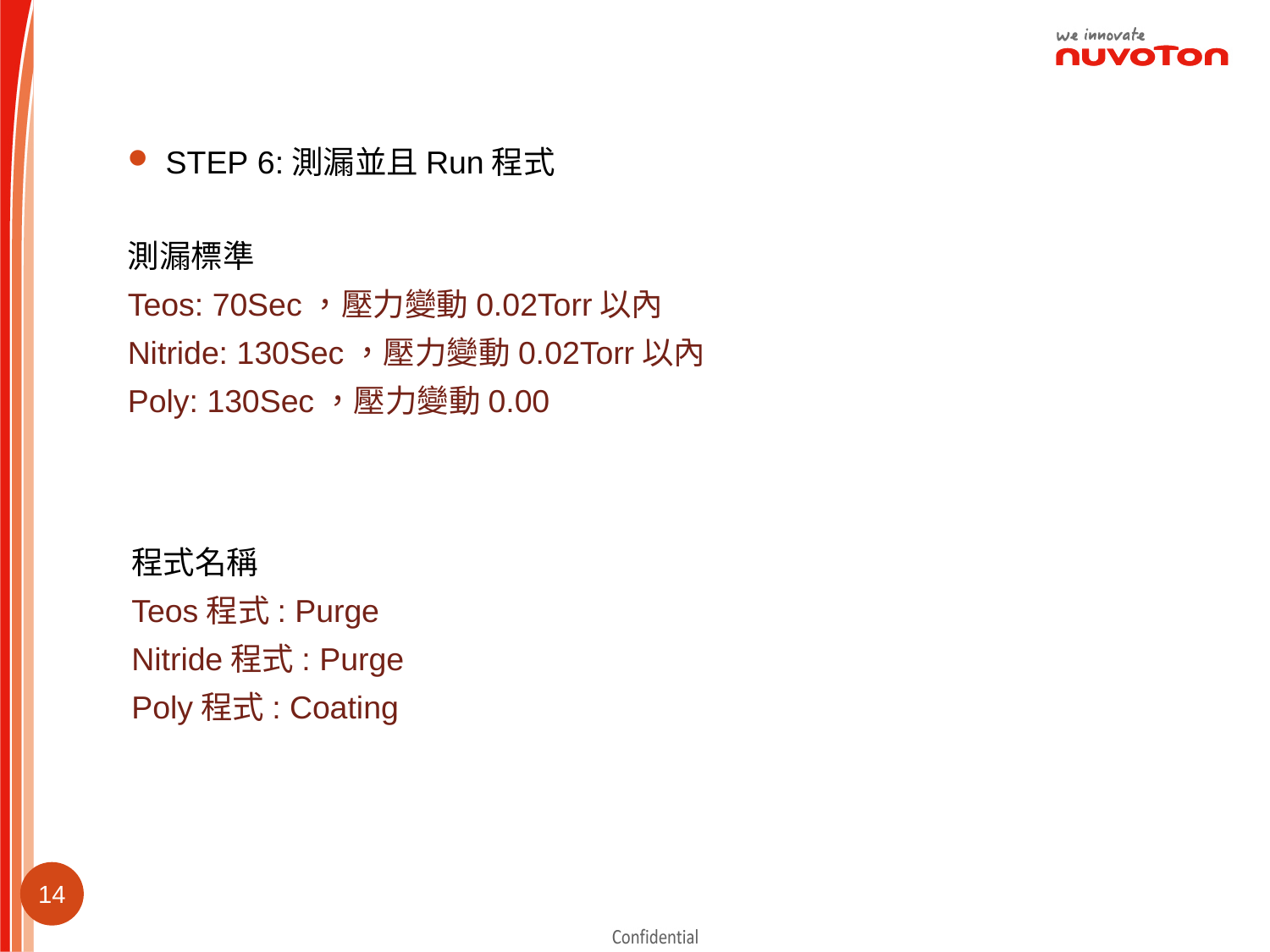

STEP 6:測漏並且Run程式
測漏標準
Teos: 70Sec，壓力變動0.02Torr以內
Nitride: 130Sec，壓力變動0.02Torr以內
Poly: 130Sec，壓力變動0.00

程式名稱
Teos程式: Purge
Nitride程式: Purge
Poly程式: Coating

14